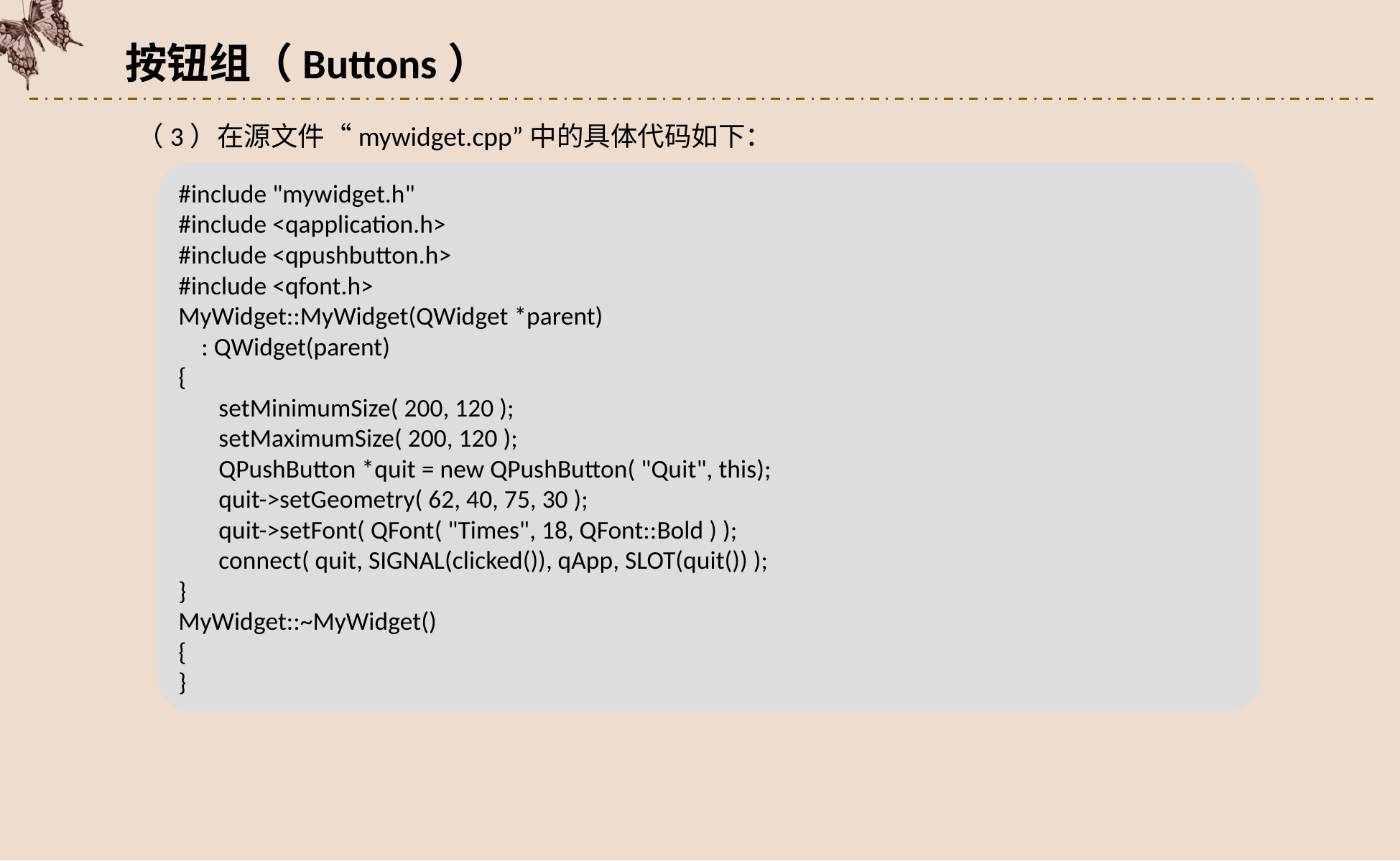

按钮组（Buttons）
（3）在源文件“mywidget.cpp”中的具体代码如下：
#include "mywidget.h"
#include <qapplication.h>
#include <qpushbutton.h>
#include <qfont.h>
MyWidget::MyWidget(QWidget *parent)
    : QWidget(parent)
{
       setMinimumSize( 200, 120 );
       setMaximumSize( 200, 120 );
       QPushButton *quit = new QPushButton( "Quit", this);
       quit->setGeometry( 62, 40, 75, 30 );
       quit->setFont( QFont( "Times", 18, QFont::Bold ) );
       connect( quit, SIGNAL(clicked()), qApp, SLOT(quit()) );
}
MyWidget::~MyWidget()
{
}